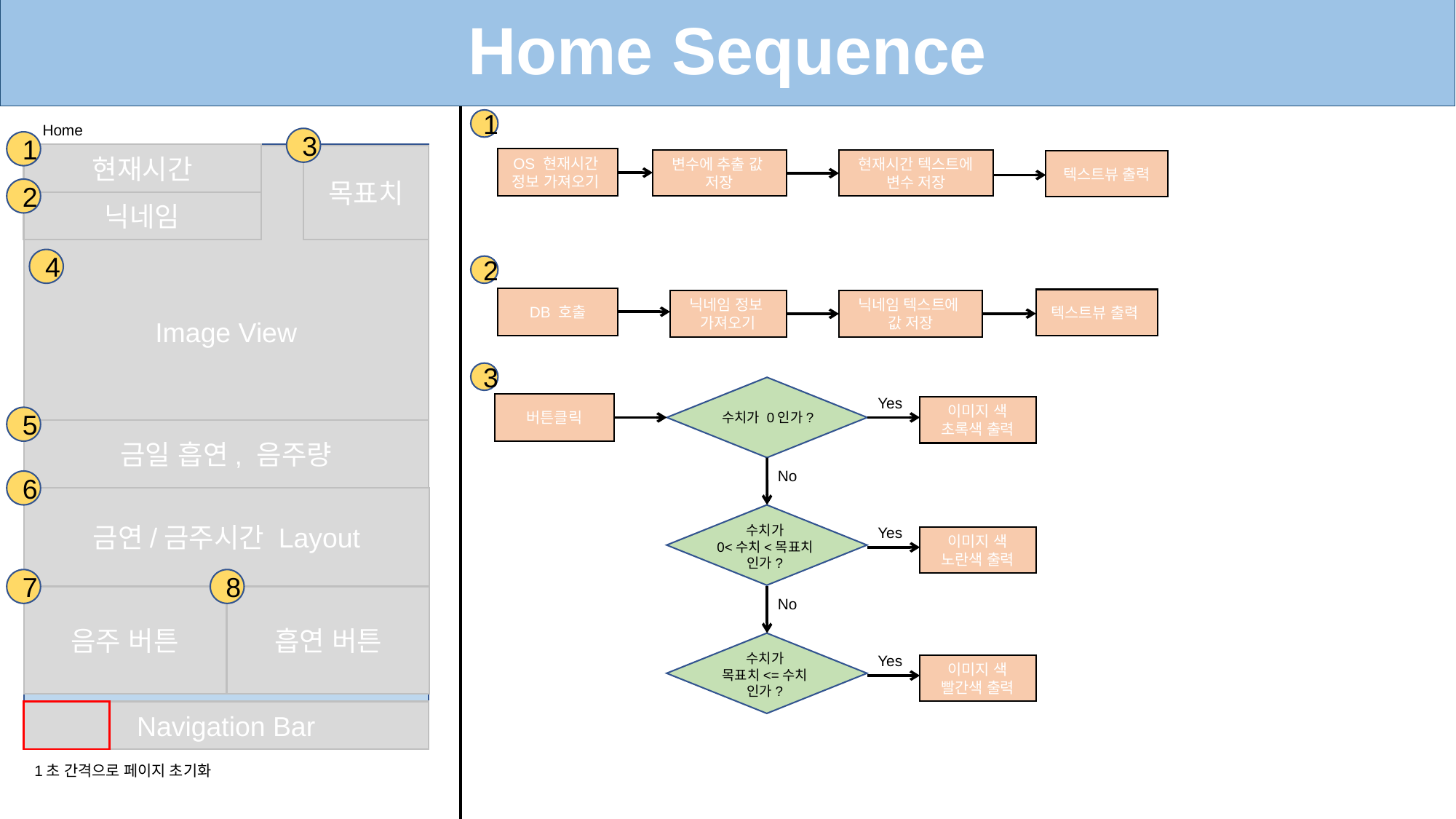

Home Sequence
1
Home
3
1
현재시간

Image View
목표치
OS 현재시간
정보 가져오기
변수에 추출 값
저장
현재시간 텍스트에 변수 저장
텍스트뷰 출력
2
닉네임
4
2
DB 호출
텍스트뷰 출력
닉네임 정보
가져오기
닉네임 텍스트에
값 저장
3

Yes
버튼클릭
이미지 색
초록색 출력
수치가 0인가?
5
금일 흡연, 음주량
No
6
금연/금주시간 Layout

수치가
0<수치<목표치
인가?
Yes
이미지 색
노란색 출력
7
8
음주 버튼
흡연 버튼
No

수치가
목표치<=수치
인가?
Yes
이미지 색
빨간색 출력
Navigation Bar

1초 간격으로 페이지 초기화